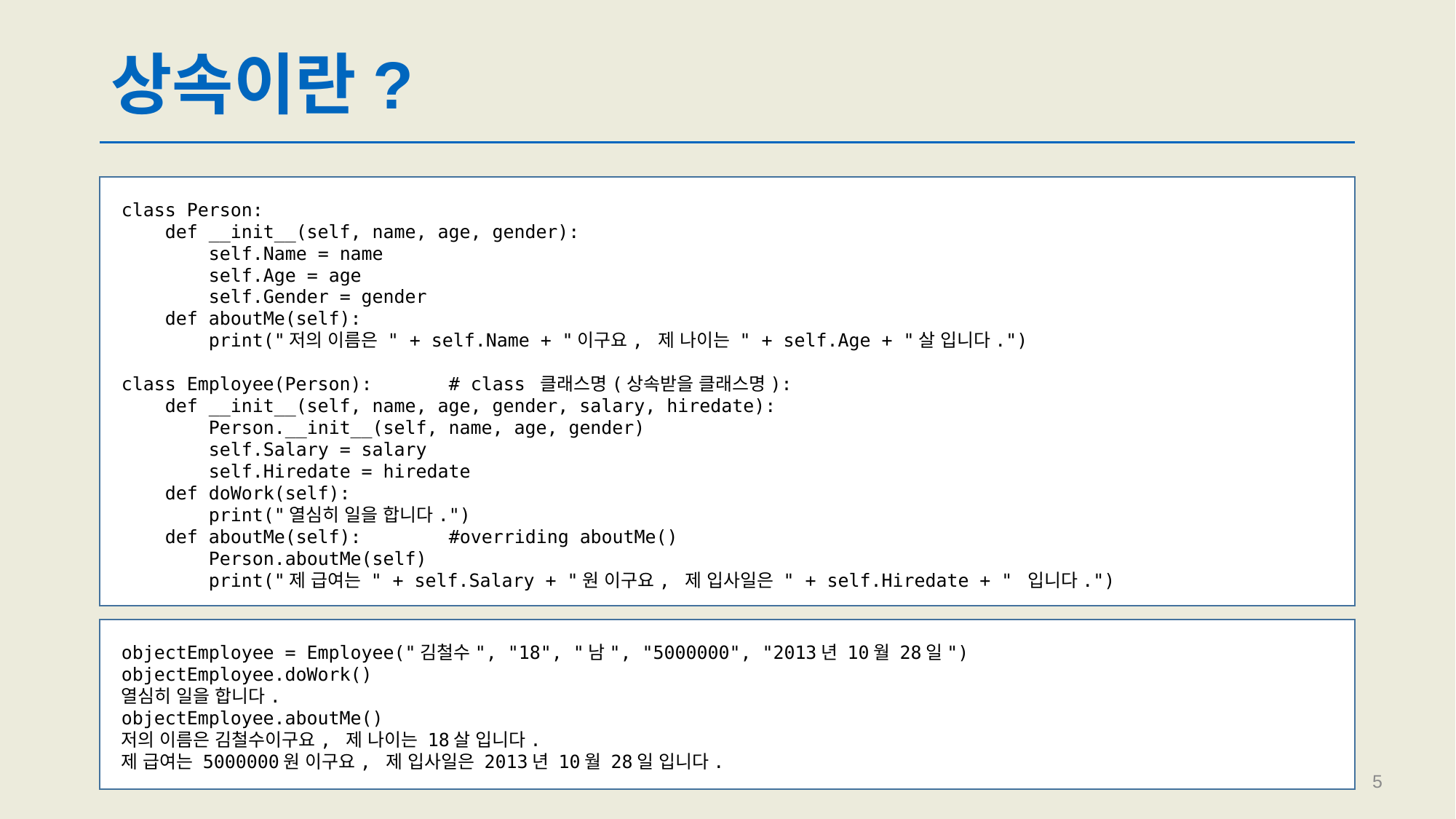

# 상속이란?
class Person:
    def __init__(self, name, age, gender):
        self.Name = name
        self.Age = age
        self.Gender = gender
    def aboutMe(self):
        print("저의 이름은 " + self.Name + "이구요, 제 나이는 " + self.Age + "살 입니다.")

class Employee(Person):	# class 클래스명(상속받을 클래스명):
    def __init__(self, name, age, gender, salary, hiredate):
        Person.__init__(self, name, age, gender)
        self.Salary = salary
        self.Hiredate = hiredate
    def doWork(self):
        print("열심히 일을 합니다.")
    def aboutMe(self):	#overriding aboutMe()
        Person.aboutMe(self)
        print("제 급여는 " + self.Salary + "원 이구요, 제 입사일은 " + self.Hiredate + " 입니다.")

objectEmployee = Employee("김철수", "18", "남", "5000000", "2013년 10월 28일")
objectEmployee.doWork()
열심히 일을 합니다.
objectEmployee.aboutMe()
저의 이름은 김철수이구요, 제 나이는 18살 입니다.
제 급여는 5000000원 이구요, 제 입사일은 2013년 10월 28일 입니다.
5